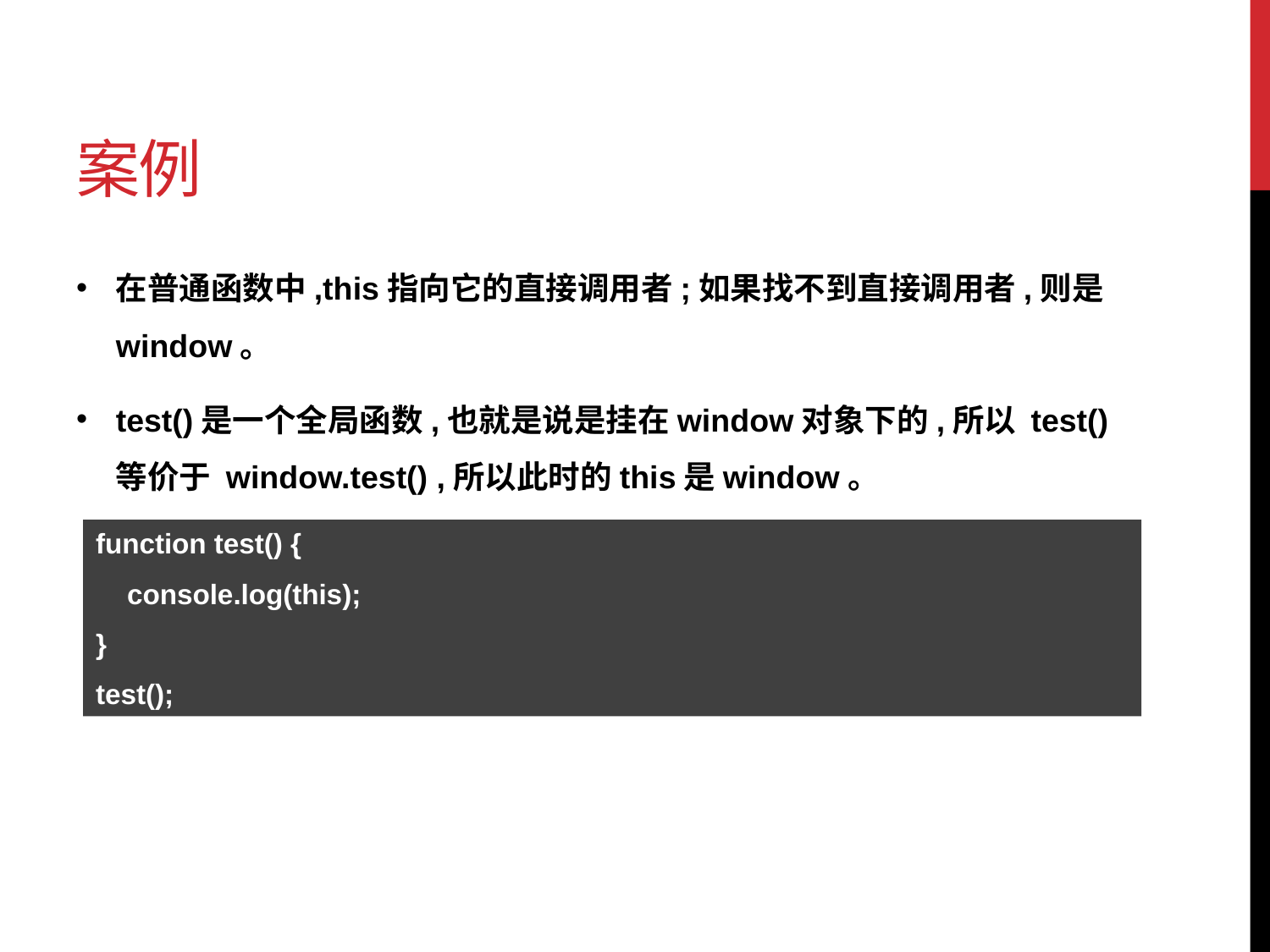

# 案例
在普通函数中,this指向它的直接调用者;如果找不到直接调用者,则是window。
test()是一个全局函数,也就是说是挂在window对象下的,所以 test()等价于 window.test() ,所以此时的this是window。

function test() {
    console.log(this);
}
test();